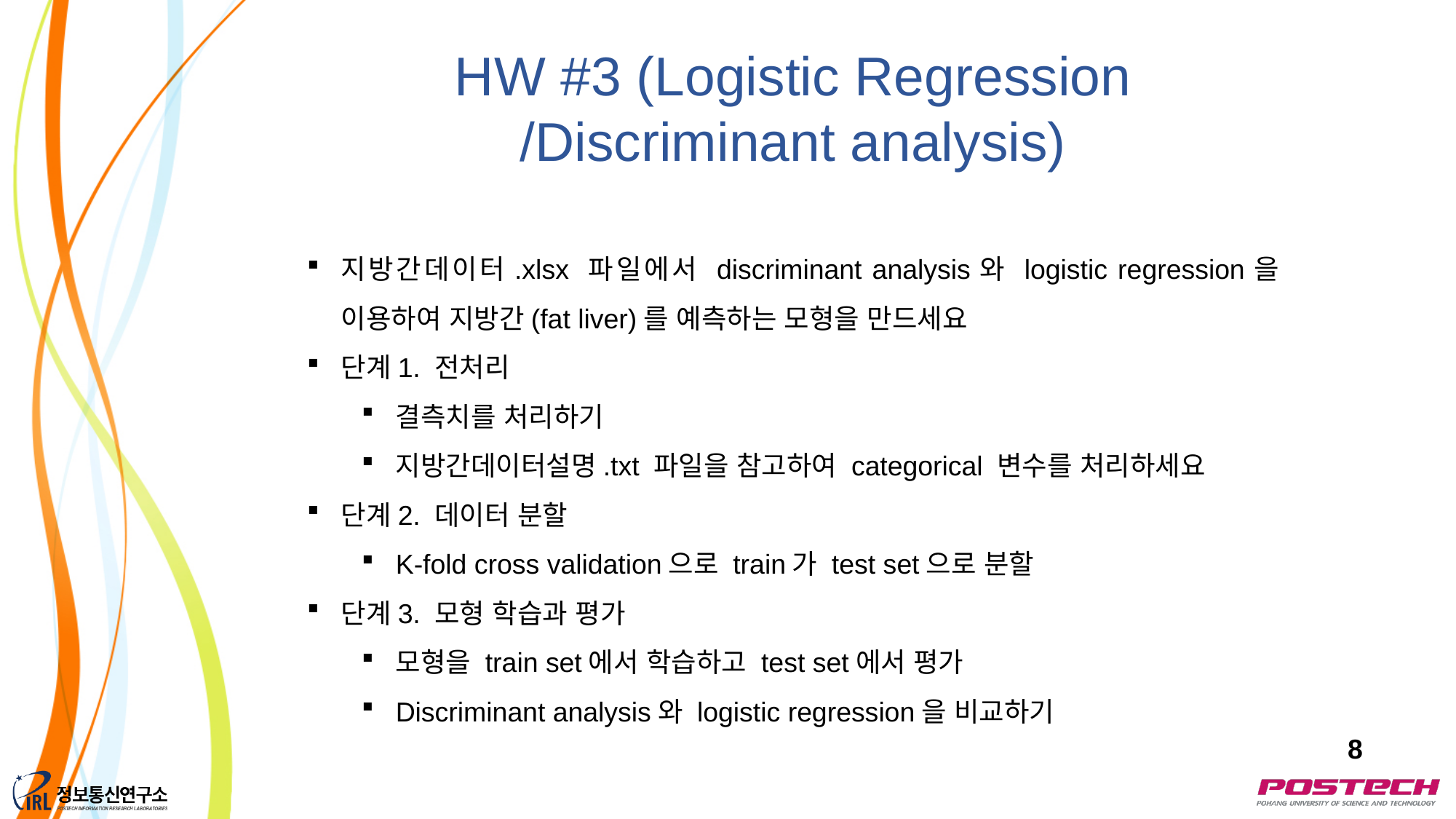

HW #3 (Logistic Regression
/Discriminant analysis)
지방간데이터.xlsx 파일에서 discriminant analysis와 logistic regression을 이용하여 지방간(fat liver)를 예측하는 모형을 만드세요
단계1. 전처리
결측치를 처리하기
지방간데이터설명.txt 파일을 참고하여 categorical 변수를 처리하세요
단계2. 데이터 분할
K-fold cross validation으로 train가 test set으로 분할
단계3. 모형 학습과 평가
모형을 train set에서 학습하고 test set에서 평가
Discriminant analysis와 logistic regression을 비교하기